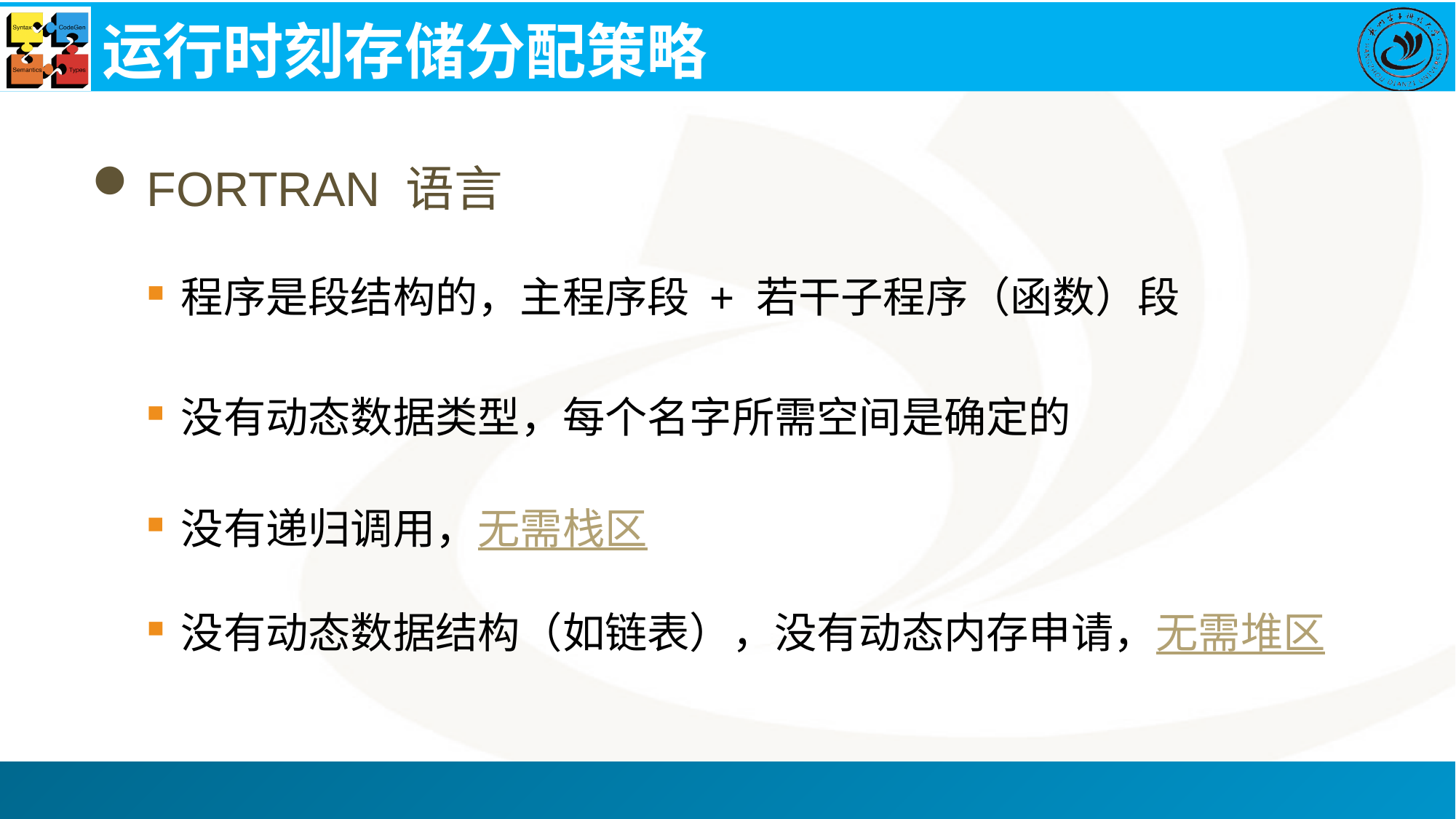

# 运行时刻存储分配策略
FORTRAN 语言
程序是段结构的，主程序段 + 若干子程序（函数）段
没有动态数据类型，每个名字所需空间是确定的
没有递归调用，无需栈区
没有动态数据结构（如链表），没有动态内存申请，无需堆区
23